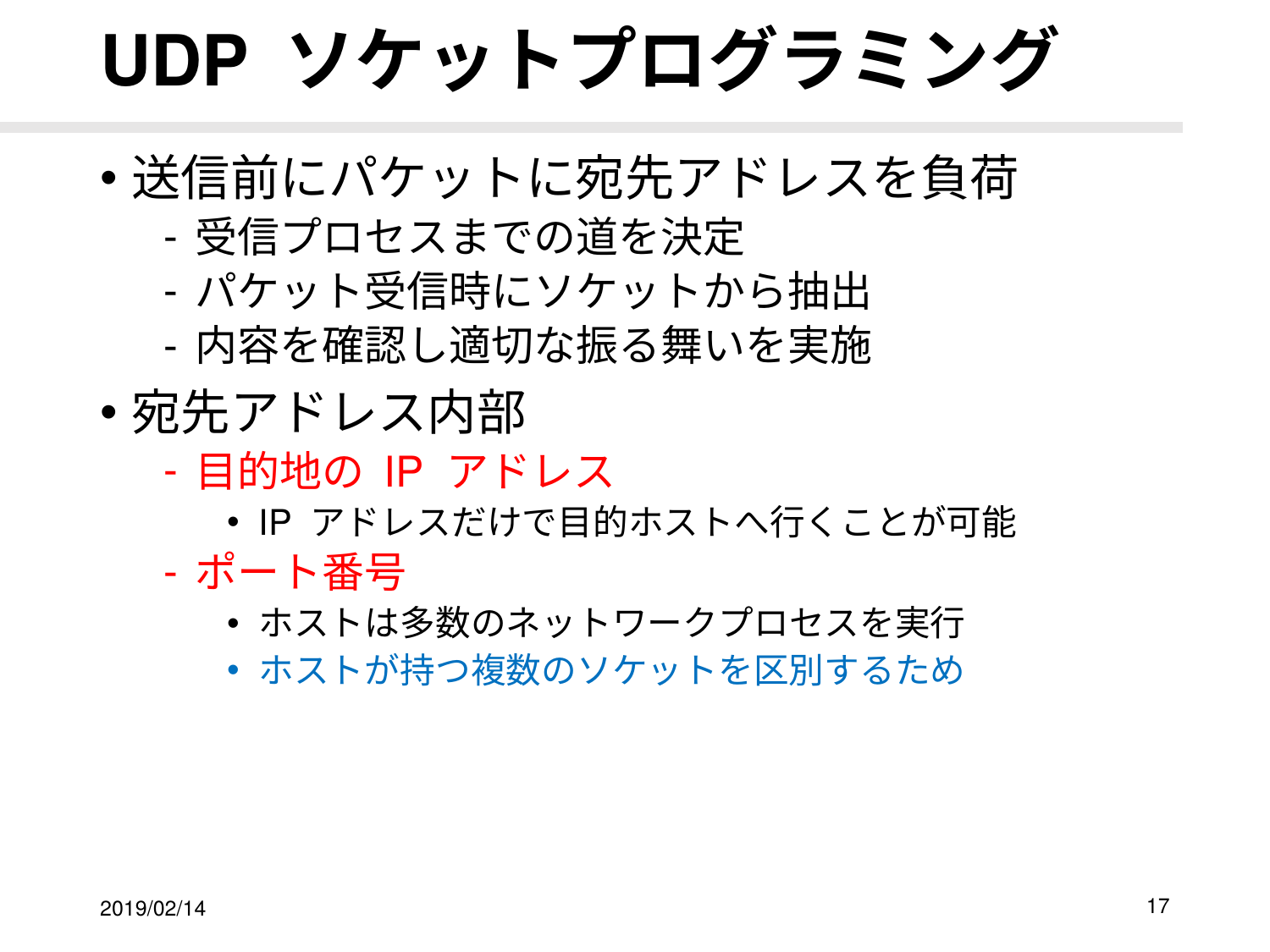

# UDP ソケットプログラミング
送信前にパケットに宛先アドレスを負荷
受信プロセスまでの道を決定
パケット受信時にソケットから抽出
内容を確認し適切な振る舞いを実施
宛先アドレス内部
目的地の IP アドレス
IP アドレスだけで目的ホストへ行くことが可能
ポート番号
ホストは多数のネットワークプロセスを実行
ホストが持つ複数のソケットを区別するため
2019/02/14
17